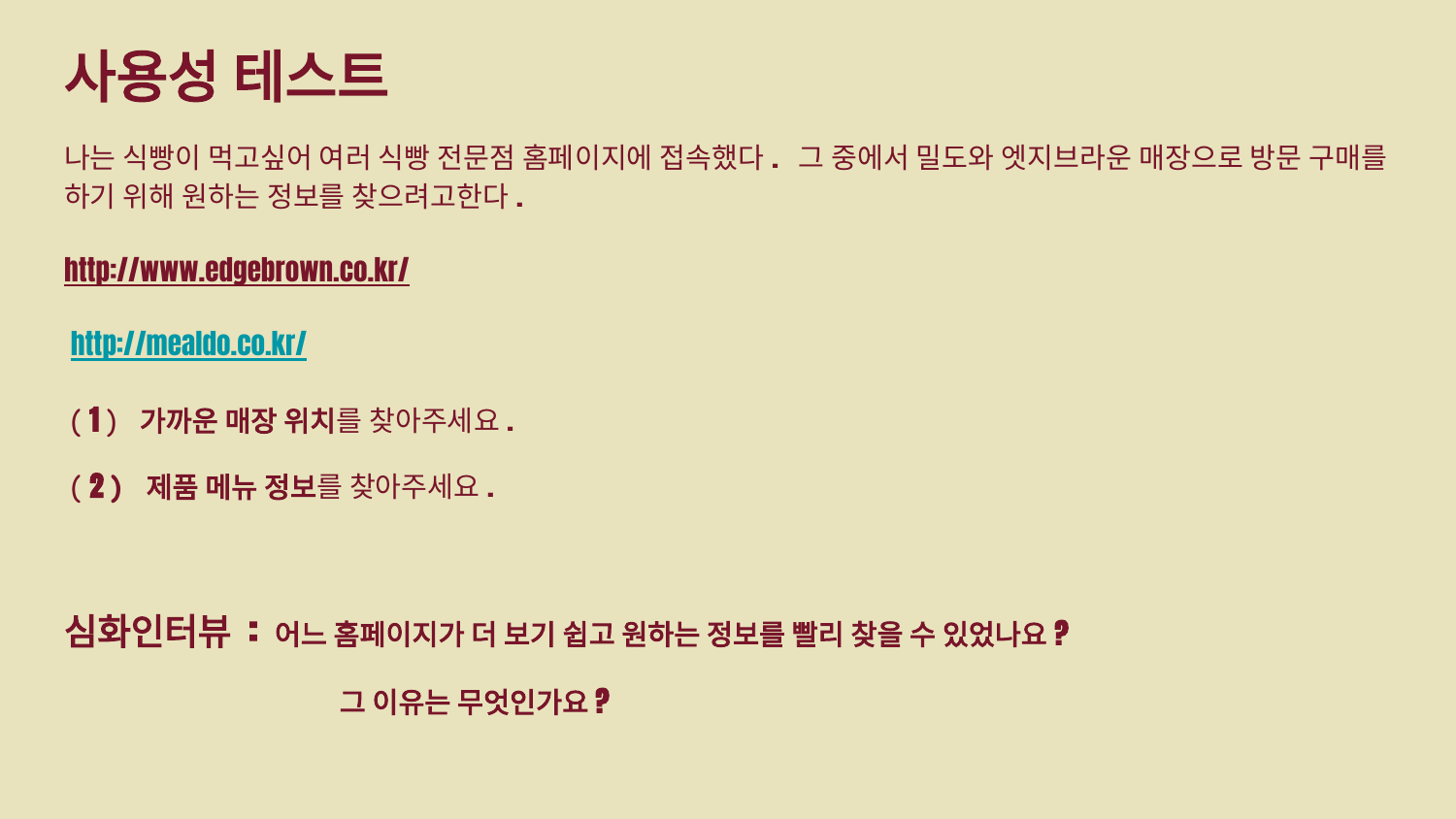

# 사용성 테스트
나는 식빵이 먹고싶어 여러 식빵 전문점 홈페이지에 접속했다.  그 중에서 밀도와 엣지브라운 매장으로 방문 구매를 하기 위해 원하는 정보를 찾으려고한다.
http://www.edgebrown.co.kr/
 http://mealdo.co.kr/
 ( 1 ) 가까운 매장 위치를 찾아주세요.
 ( 2 )  제품 메뉴 정보를 찾아주세요.

심화인터뷰 : 어느 홈페이지가 더 보기 쉽고 원하는 정보를 빨리 찾을 수 있었나요?
                                         그 이유는 무엇인가요?